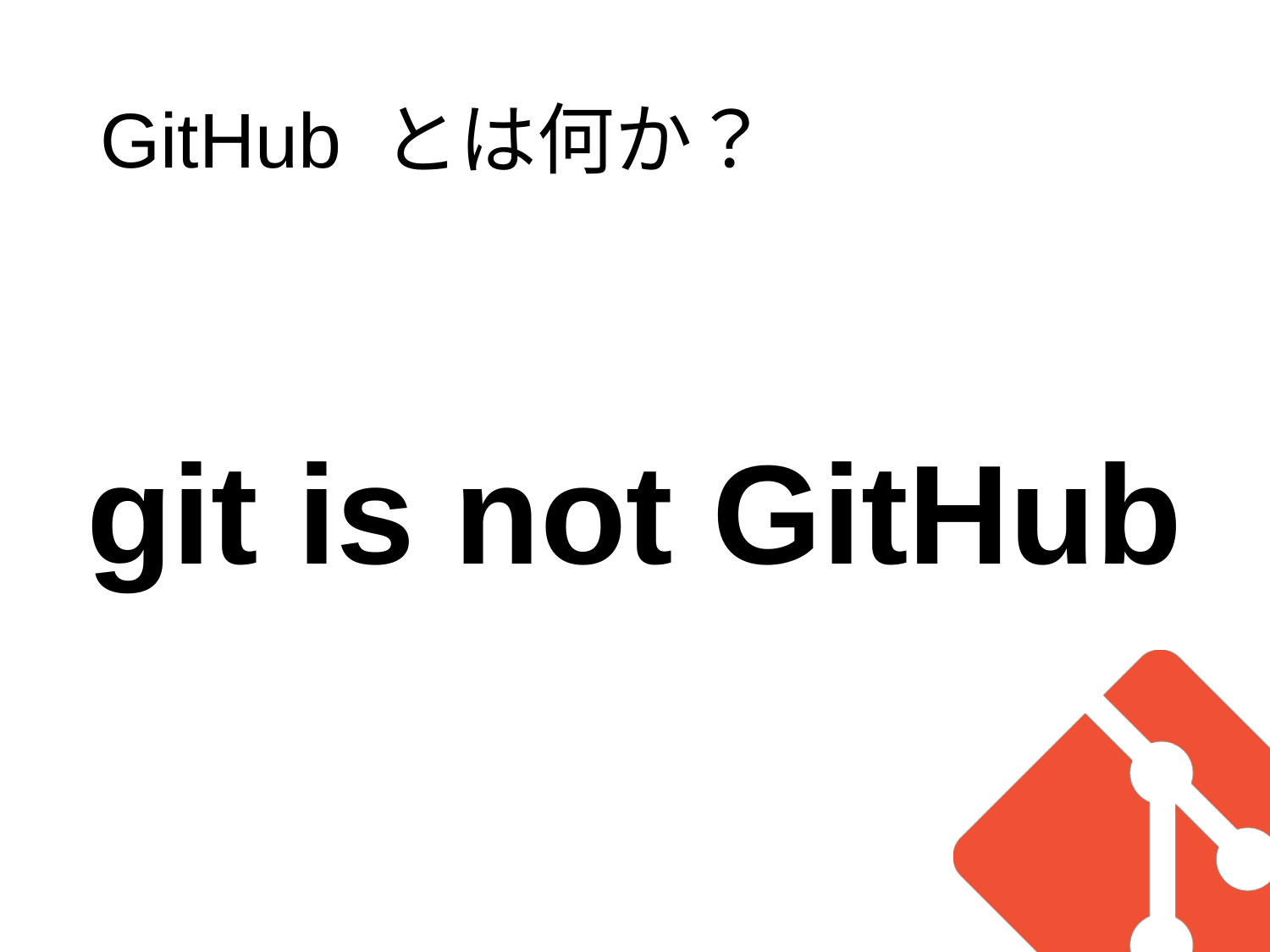

# GitHub とは何か？
git is not GitHub